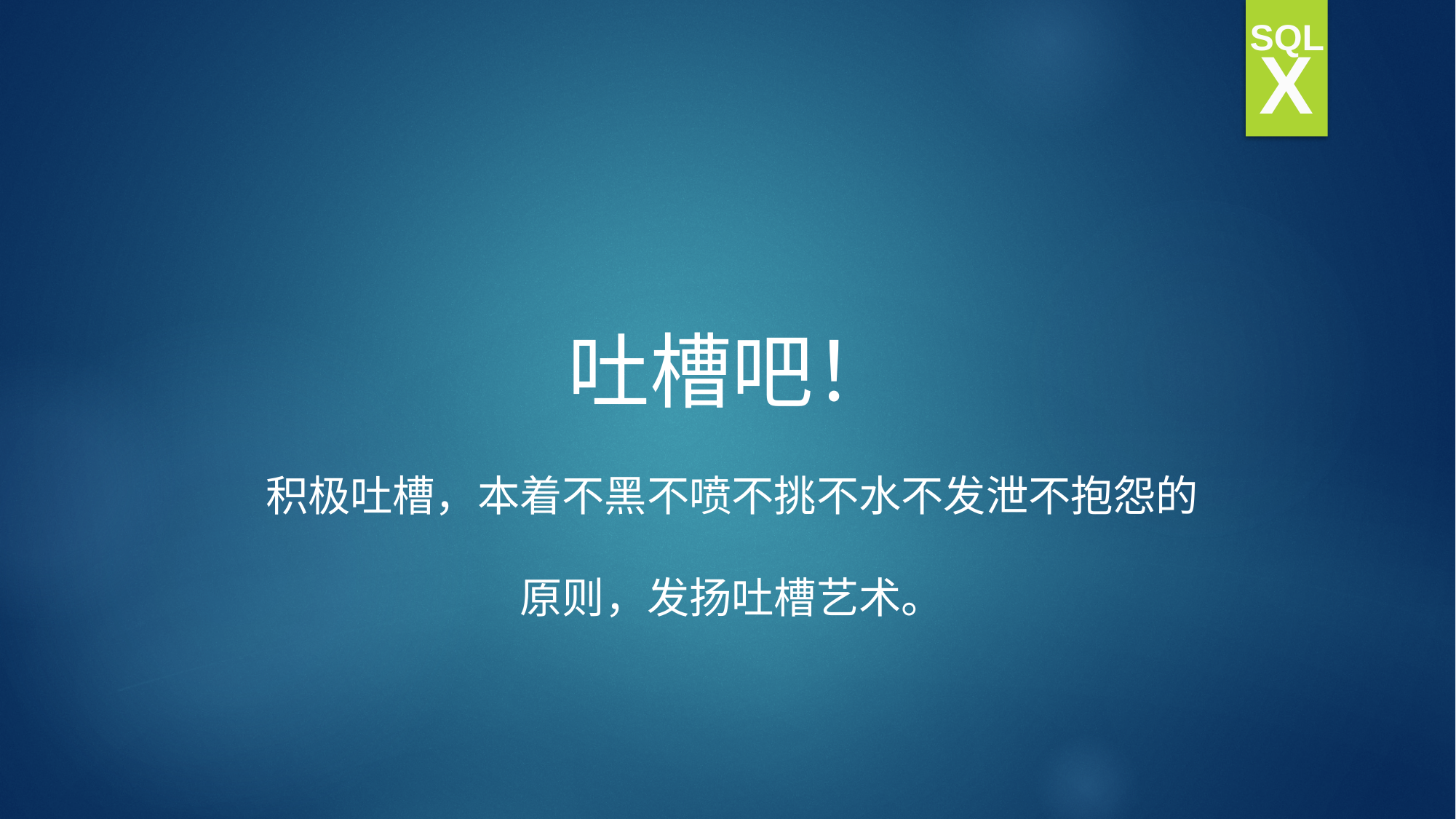

SQL
X
吐槽吧！
积极吐槽，本着不黑不喷不挑不水不发泄不抱怨的原则，发扬吐槽艺术。